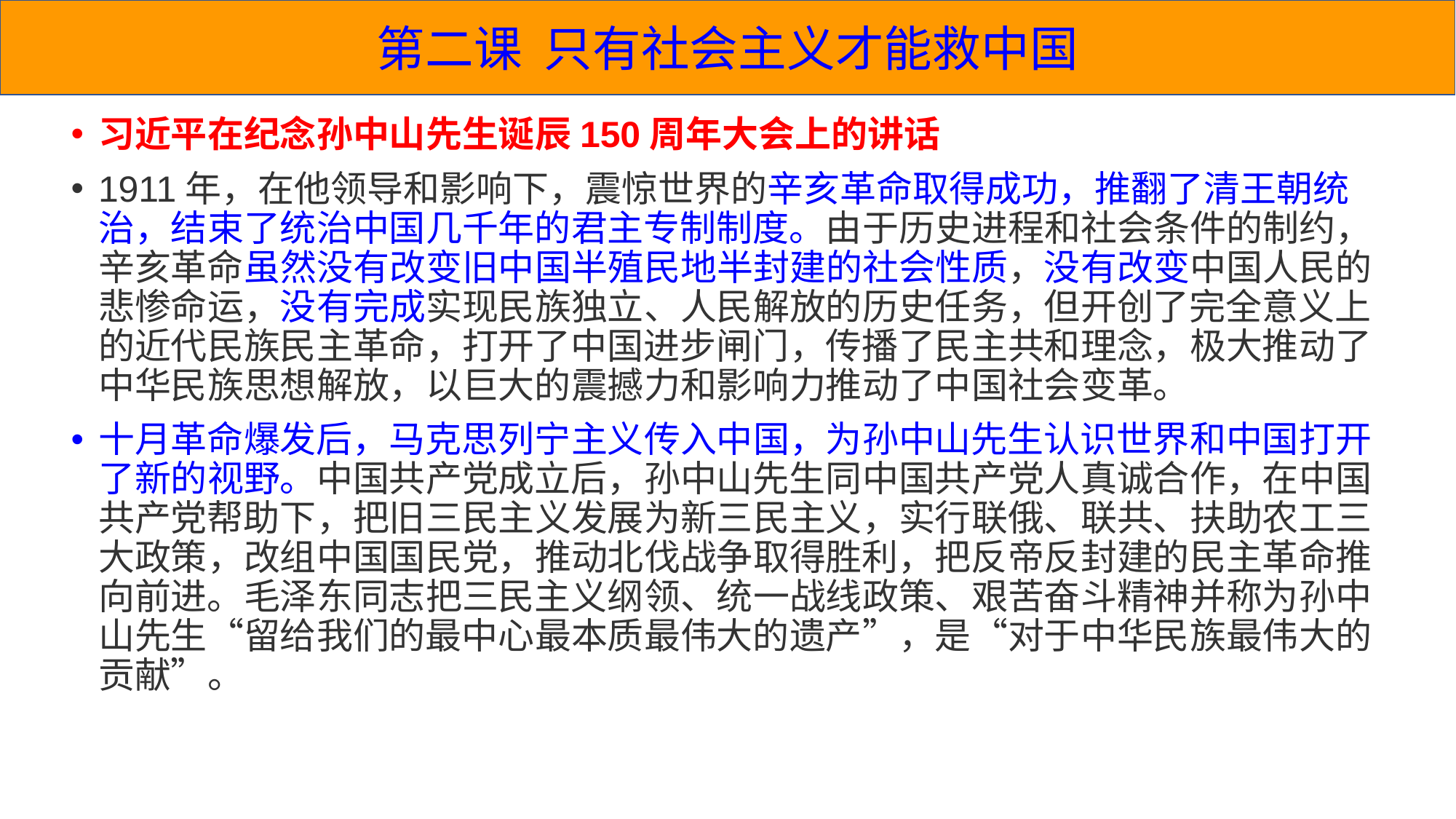

第二课  只有社会主义才能救中国
习近平在纪念孙中山先生诞辰150周年大会上的讲话
1911年，在他领导和影响下，震惊世界的辛亥革命取得成功，推翻了清王朝统治，结束了统治中国几千年的君主专制制度。由于历史进程和社会条件的制约，辛亥革命虽然没有改变旧中国半殖民地半封建的社会性质，没有改变中国人民的悲惨命运，没有完成实现民族独立、人民解放的历史任务，但开创了完全意义上的近代民族民主革命，打开了中国进步闸门，传播了民主共和理念，极大推动了中华民族思想解放，以巨大的震撼力和影响力推动了中国社会变革。
十月革命爆发后，马克思列宁主义传入中国，为孙中山先生认识世界和中国打开了新的视野。中国共产党成立后，孙中山先生同中国共产党人真诚合作，在中国共产党帮助下，把旧三民主义发展为新三民主义，实行联俄、联共、扶助农工三大政策，改组中国国民党，推动北伐战争取得胜利，把反帝反封建的民主革命推向前进。毛泽东同志把三民主义纲领、统一战线政策、艰苦奋斗精神并称为孙中山先生“留给我们的最中心最本质最伟大的遗产”，是“对于中华民族最伟大的贡献”。